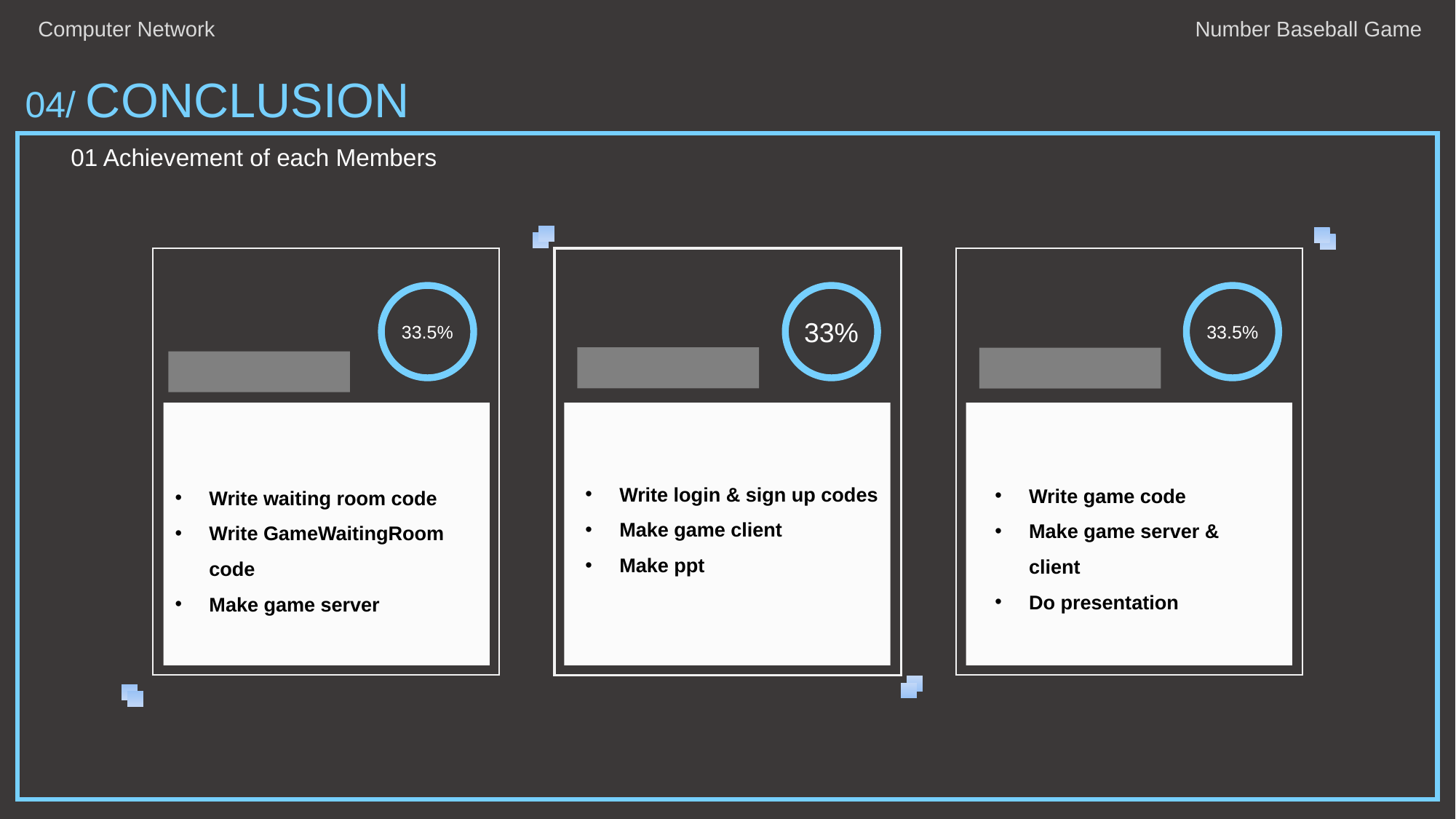

Computer Network
Number Baseball Game
04/ CONCLUSION

01 Achievement of each Members

33.5%
33%

33.5%

이하영
조현식

김주현

Write login & sign up codes
Make game client
Make ppt
Write game code
Make game server & client
Do presentation
Write waiting room code
Write GameWaitingRoom code
Make game server
BRUNO MARS
BRUNO MARS
BRUNO MARS